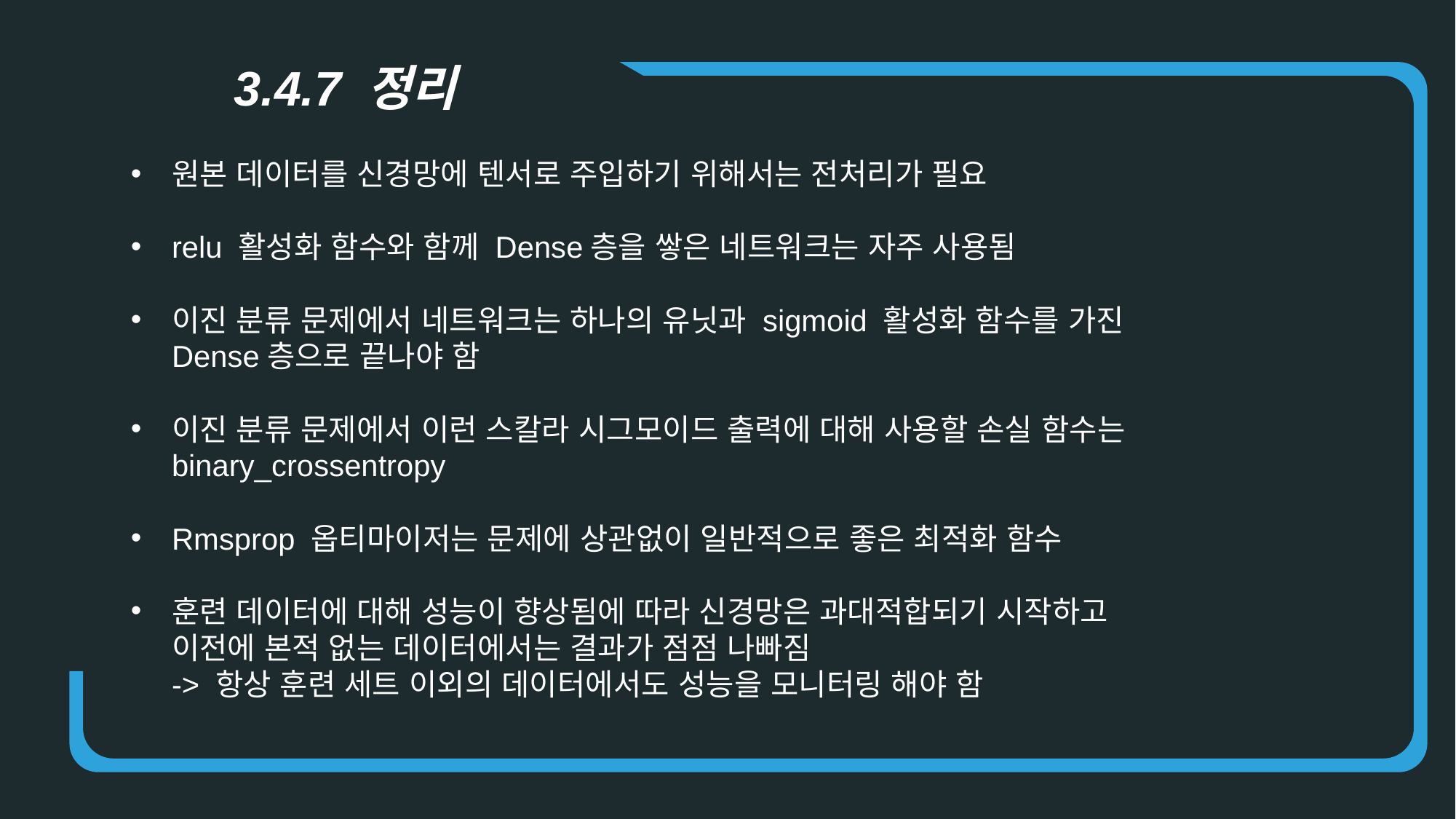

3.4.7 정리

원본 데이터를 신경망에 텐서로 주입하기 위해서는 전처리가 필요
relu 활성화 함수와 함께 Dense층을 쌓은 네트워크는 자주 사용됨

이진 분류 문제에서 네트워크는 하나의 유닛과 sigmoid 활성화 함수를 가진 Dense층으로 끝나야 함

이진 분류 문제에서 이런 스칼라 시그모이드 출력에 대해 사용할 손실 함수는 binary_crossentropy

Rmsprop 옵티마이저는 문제에 상관없이 일반적으로 좋은 최적화 함수

훈련 데이터에 대해 성능이 향상됨에 따라 신경망은 과대적합되기 시작하고 이전에 본적 없는 데이터에서는 결과가 점점 나빠짐
-> 항상 훈련 세트 이외의 데이터에서도 성능을 모니터링 해야 함